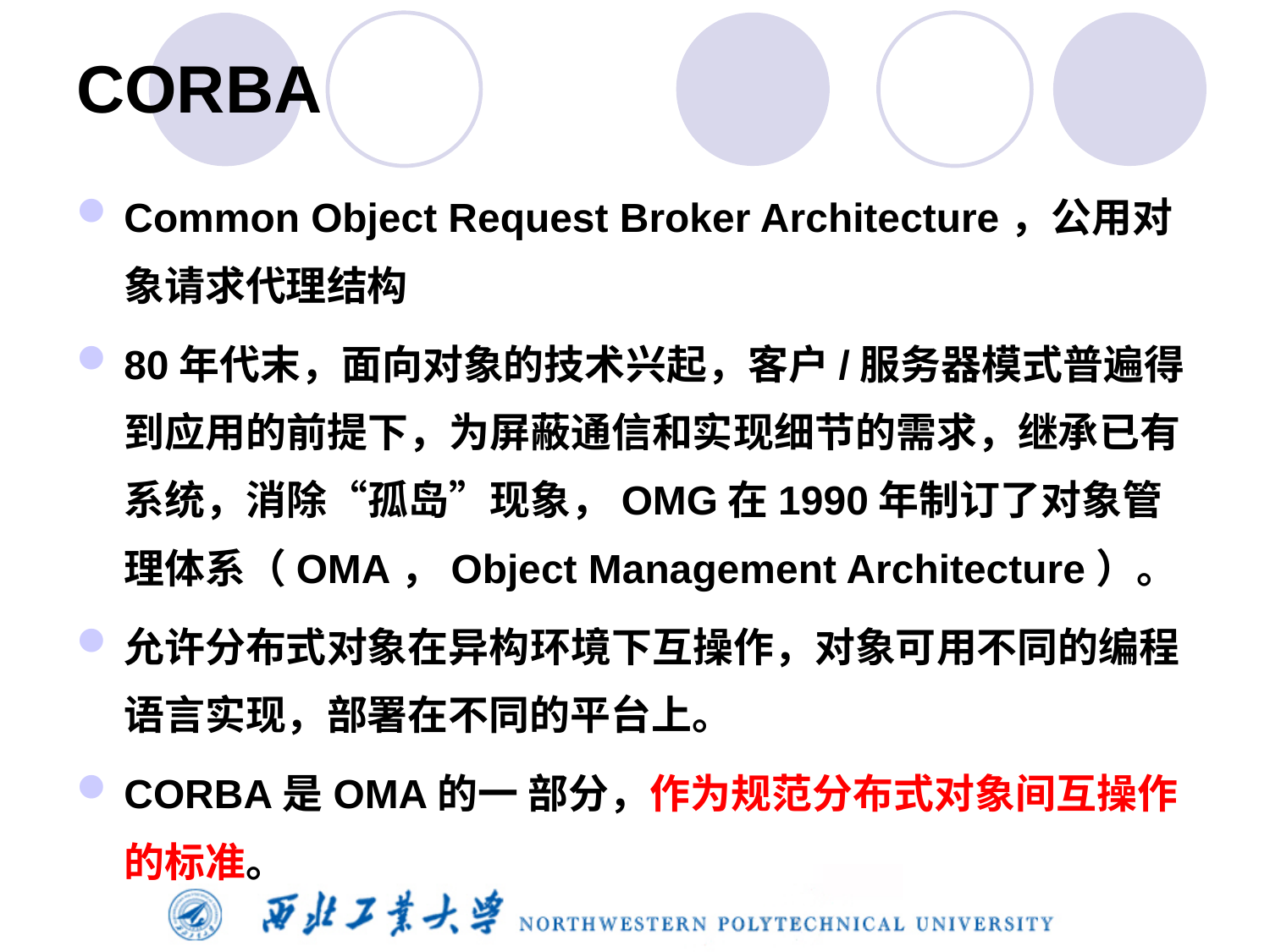

# CORBA
Common Object Request Broker Architecture，公用对象请求代理结构
80年代末，面向对象的技术兴起，客户/服务器模式普遍得到应用的前提下，为屏蔽通信和实现细节的需求，继承已有系统，消除“孤岛”现象，OMG在1990年制订了对象管理体系（OMA，Object Management Architecture）。
允许分布式对象在异构环境下互操作，对象可用不同的编程语言实现，部署在不同的平台上。
CORBA是OMA的一 部分，作为规范分布式对象间互操作的标准。